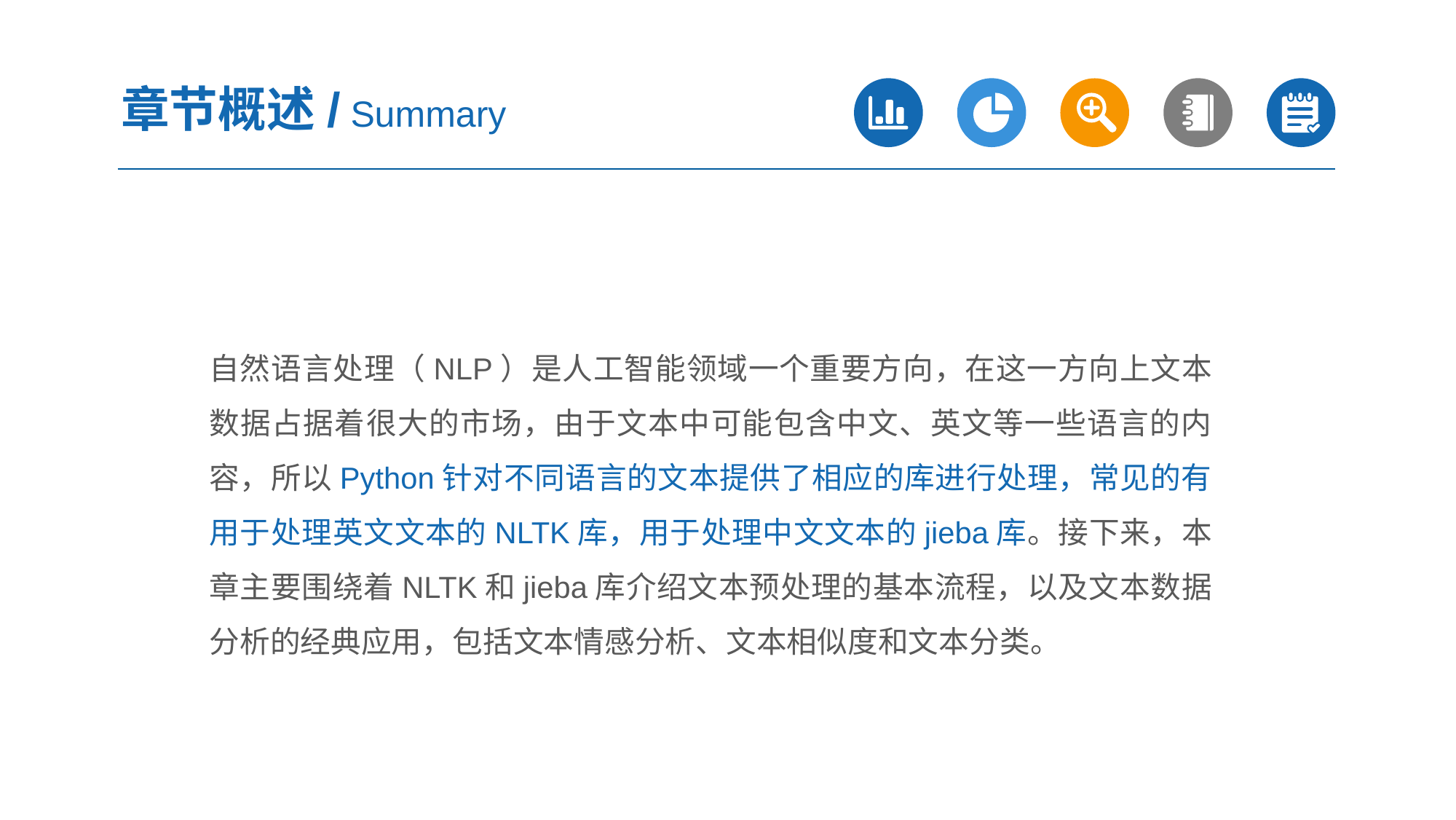

章节概述/ Summary
自然语言处理（NLP）是人工智能领域一个重要方向，在这一方向上文本数据占据着很大的市场，由于文本中可能包含中文、英文等一些语言的内容，所以Python针对不同语言的文本提供了相应的库进行处理，常见的有用于处理英文文本的NLTK库，用于处理中文文本的jieba库。接下来，本章主要围绕着NLTK和jieba库介绍文本预处理的基本流程，以及文本数据分析的经典应用，包括文本情感分析、文本相似度和文本分类。